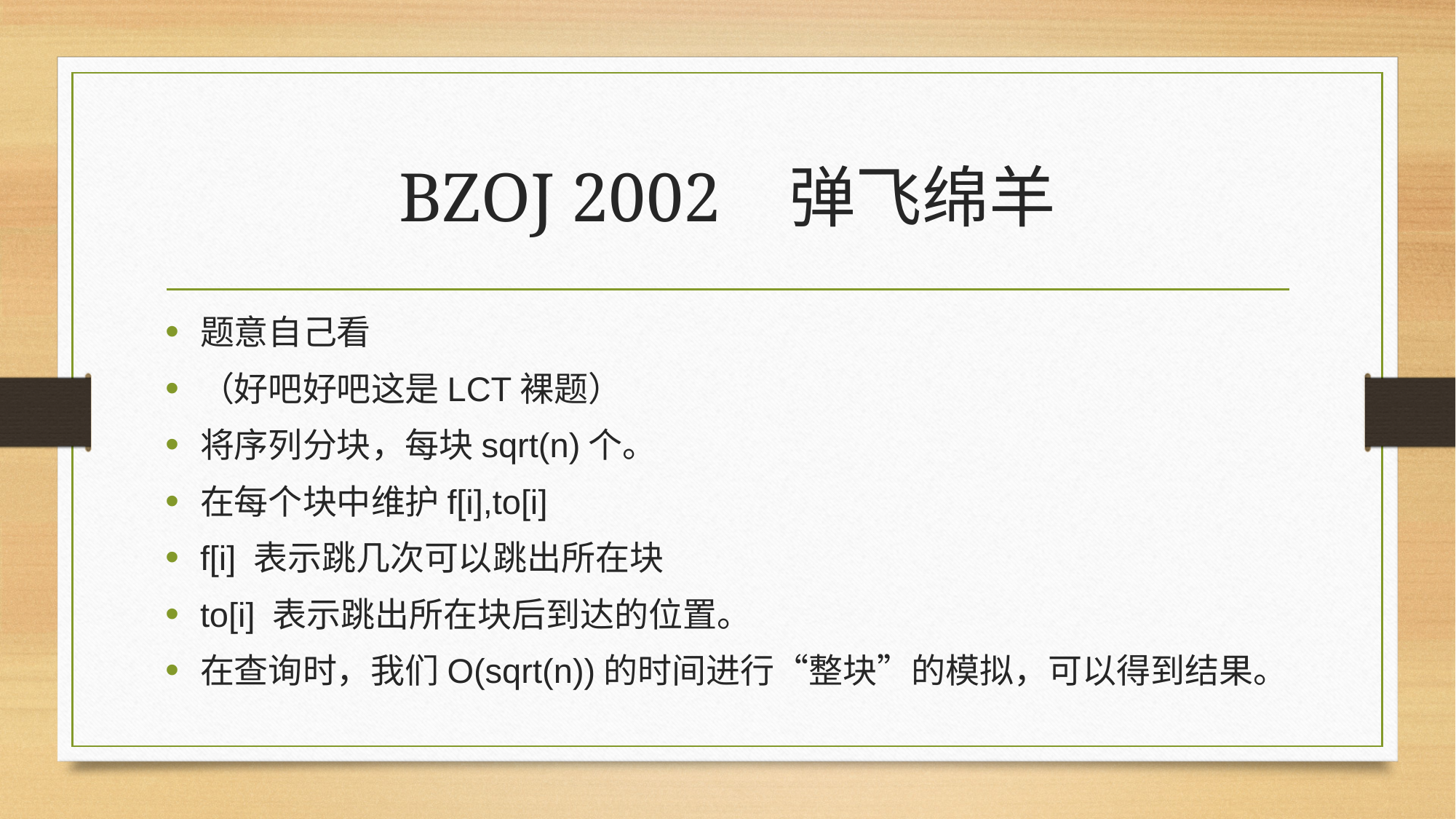

# BZOJ 2002   弹飞绵羊
题意自己看
（好吧好吧这是LCT裸题）
将序列分块，每块sqrt(n)个。
在每个块中维护f[i],to[i]
f[i] 表示跳几次可以跳出所在块
to[i] 表示跳出所在块后到达的位置。
在查询时，我们O(sqrt(n))的时间进行“整块”的模拟，可以得到结果。